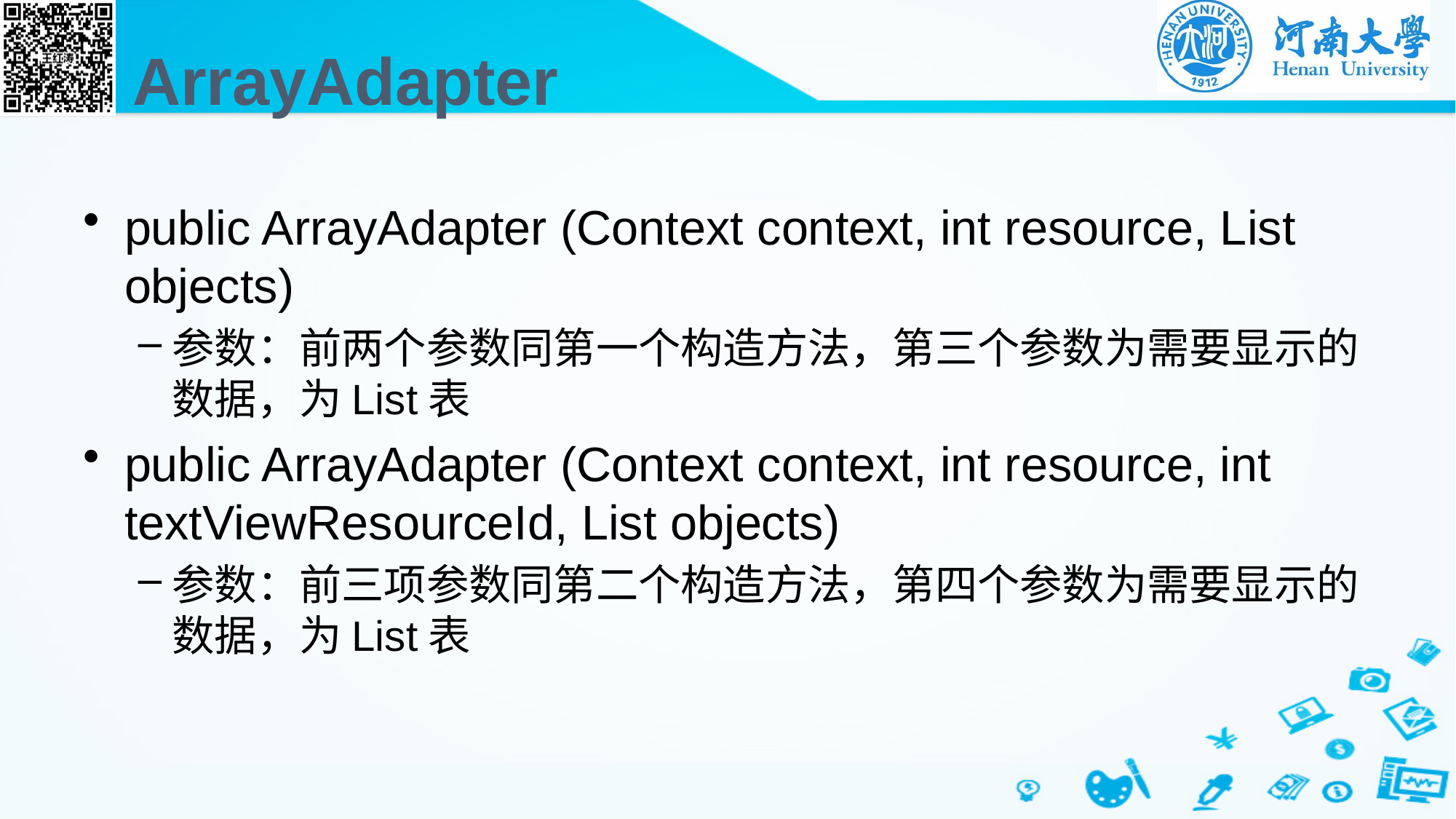

# ArrayAdapter
public ArrayAdapter (Context context, int resource, List objects)
参数：前两个参数同第一个构造方法，第三个参数为需要显示的数据，为List表
public ArrayAdapter (Context context, int resource, int textViewResourceId, List objects)
参数：前三项参数同第二个构造方法，第四个参数为需要显示的数据，为List表